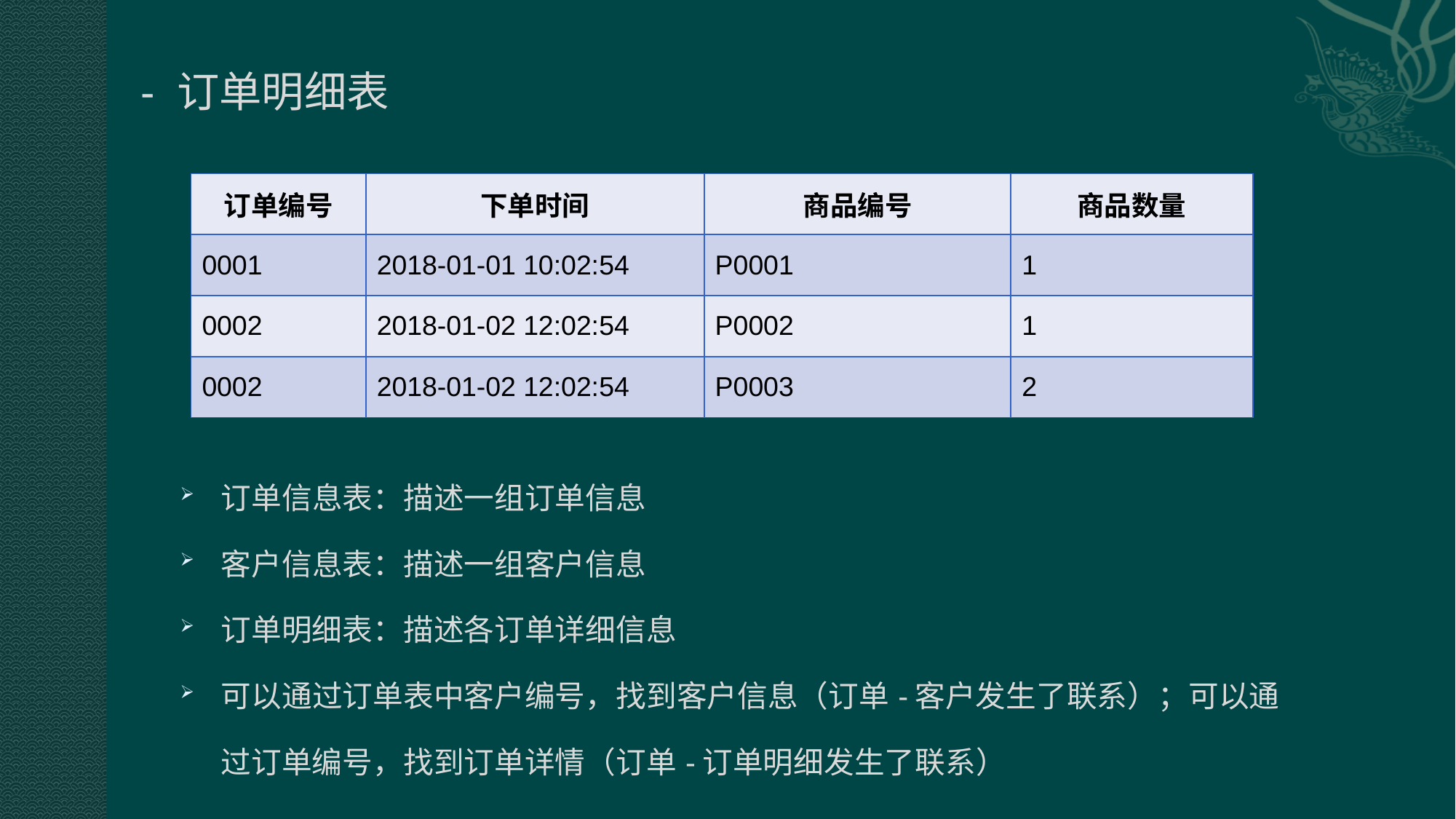

- 订单明细表
| 订单编号 | 下单时间 | 商品编号 | 商品数量 |
| --- | --- | --- | --- |
| 0001 | 2018-01-01 10:02:54 | P0001 | 1 |
| 0002 | 2018-01-02 12:02:54 | P0002 | 1 |
| 0002 | 2018-01-02 12:02:54 | P0003 | 2 |
订单信息表：描述一组订单信息
客户信息表：描述一组客户信息
订单明细表：描述各订单详细信息
可以通过订单表中客户编号，找到客户信息（订单-客户发生了联系）；可以通过订单编号，找到订单详情（订单-订单明细发生了联系）